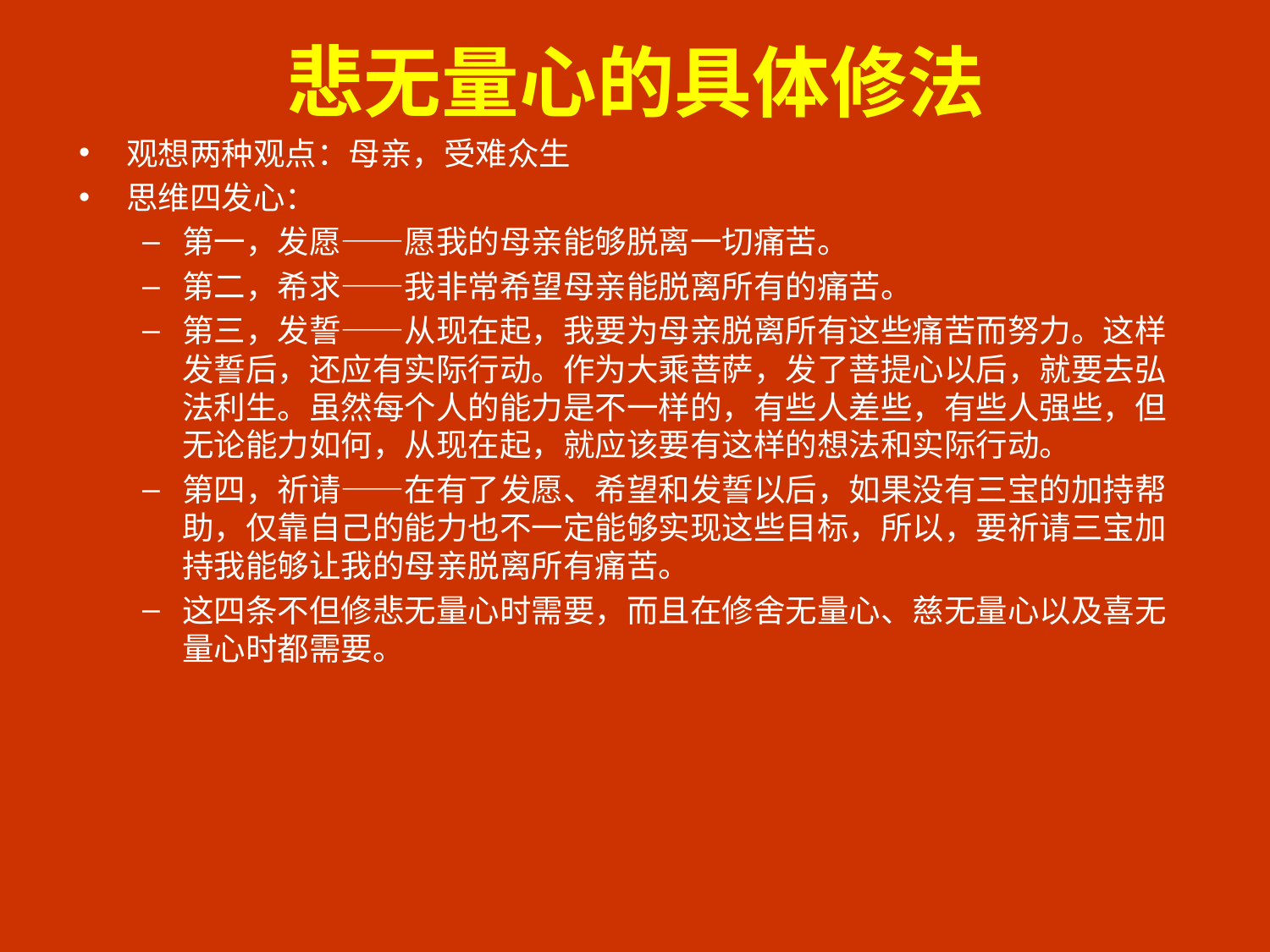

# 悲无量心的具体修法
观想两种观点：母亲，受难众生
思维四发心：
第一，发愿——愿我的母亲能够脱离一切痛苦。
第二，希求——我非常希望母亲能脱离所有的痛苦。
第三，发誓——从现在起，我要为母亲脱离所有这些痛苦而努力。这样发誓后，还应有实际行动。作为大乘菩萨，发了菩提心以后，就要去弘法利生。虽然每个人的能力是不一样的，有些人差些，有些人强些，但无论能力如何，从现在起，就应该要有这样的想法和实际行动。
第四，祈请——在有了发愿、希望和发誓以后，如果没有三宝的加持帮助，仅靠自己的能力也不一定能够实现这些目标，所以，要祈请三宝加持我能够让我的母亲脱离所有痛苦。
这四条不但修悲无量心时需要，而且在修舍无量心、慈无量心以及喜无量心时都需要。